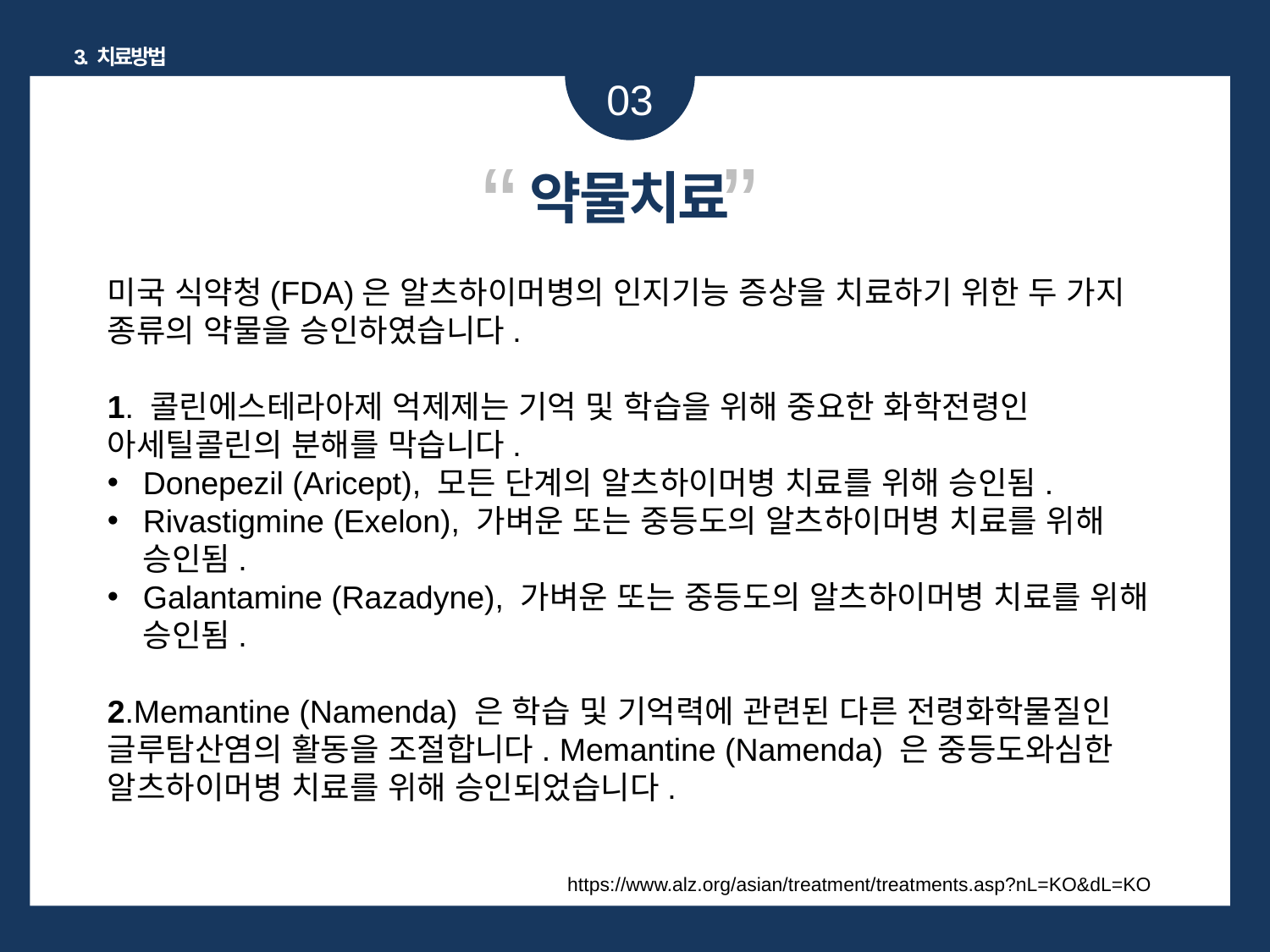

3. 치료방법
03

“       ”
약물치료
미국 식약청(FDA)은 알츠하이머병의 인지기능 증상을 치료하기 위한 두 가지 종류의 약물을 승인하였습니다.

1. 콜린에스테라아제 억제제는 기억 및 학습을 위해 중요한 화학전령인 아세틸콜린의 분해를 막습니다.
Donepezil (Aricept), 모든 단계의 알츠하이머병 치료를 위해 승인됨.
Rivastigmine (Exelon), 가벼운 또는 중등도의 알츠하이머병 치료를 위해 승인됨.
Galantamine (Razadyne), 가벼운 또는 중등도의 알츠하이머병 치료를 위해 승인됨.

2.Memantine (Namenda) 은 학습 및 기억력에 관련된 다른 전령화학물질인 글루탐산염의 활동을 조절합니다. Memantine (Namenda) 은 중등도와심한 알츠하이머병 치료를 위해 승인되었습니다.
https://www.alz.org/asian/treatment/treatments.asp?nL=KO&dL=KO